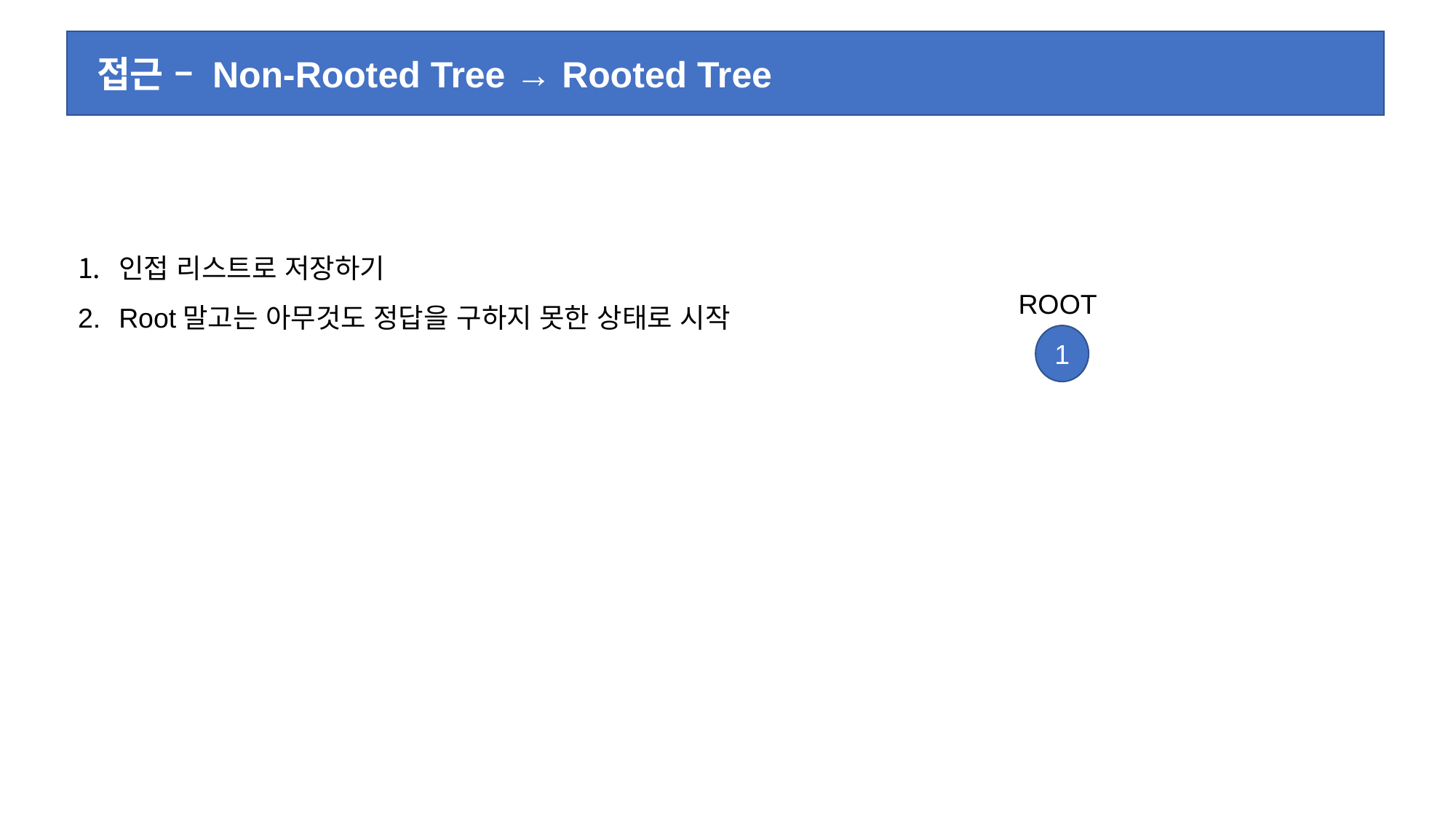

접근 – Non-Rooted Tree → Rooted Tree
인접 리스트로 저장하기
Root말고는 아무것도 정답을 구하지 못한 상태로 시작

ROOT
1